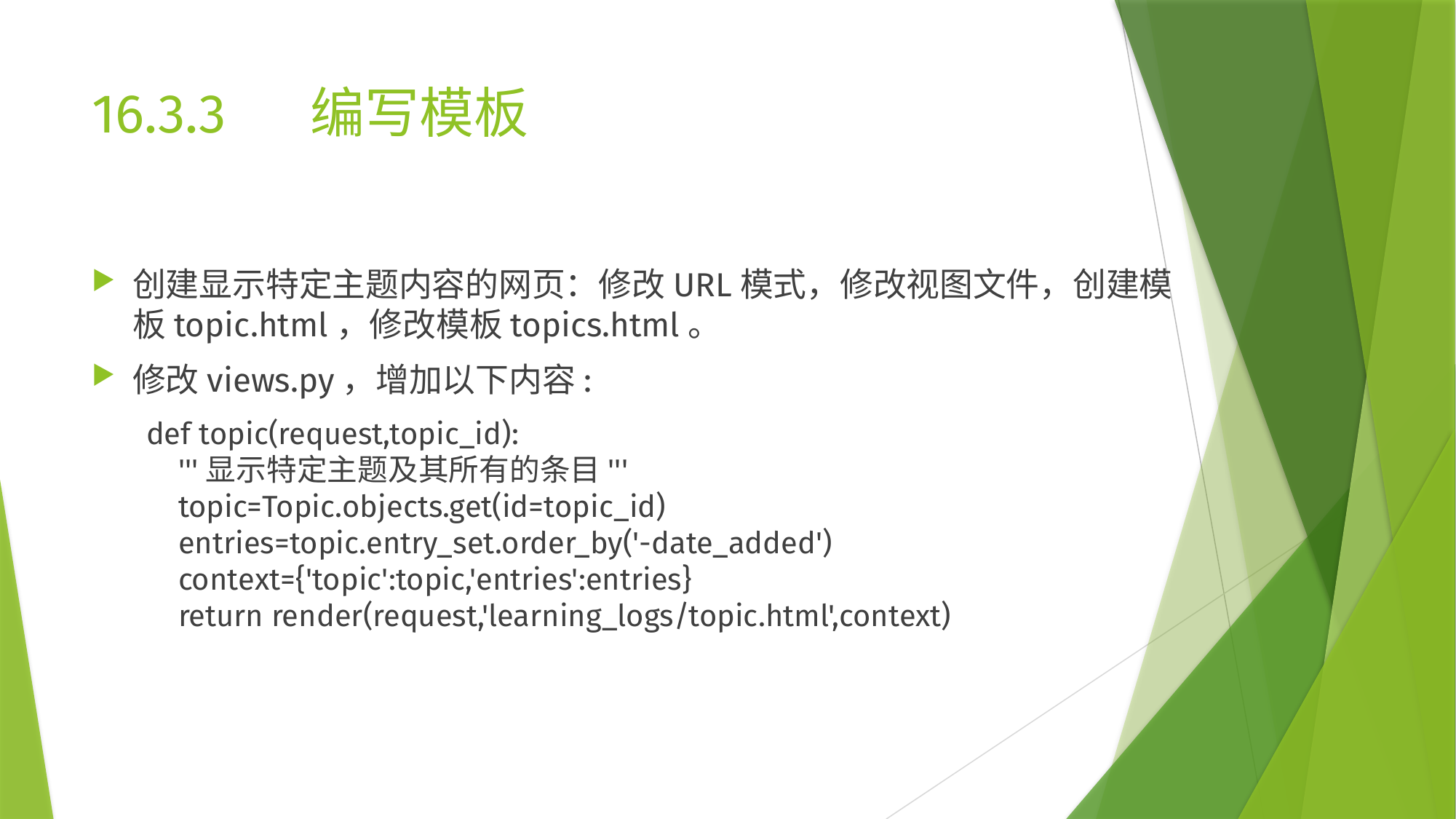

# 16.3.3	编写模板
创建显示特定主题内容的网页：修改URL模式，修改视图文件，创建模板topic.html，修改模板topics.html。
修改views.py，增加以下内容:
def topic(request,topic_id):
    '''显示特定主题及其所有的条目'''
    topic=Topic.objects.get(id=topic_id)
    entries=topic.entry_set.order_by('-date_added')
    context={'topic':topic,'entries':entries}
    return render(request,'learning_logs/topic.html',context)